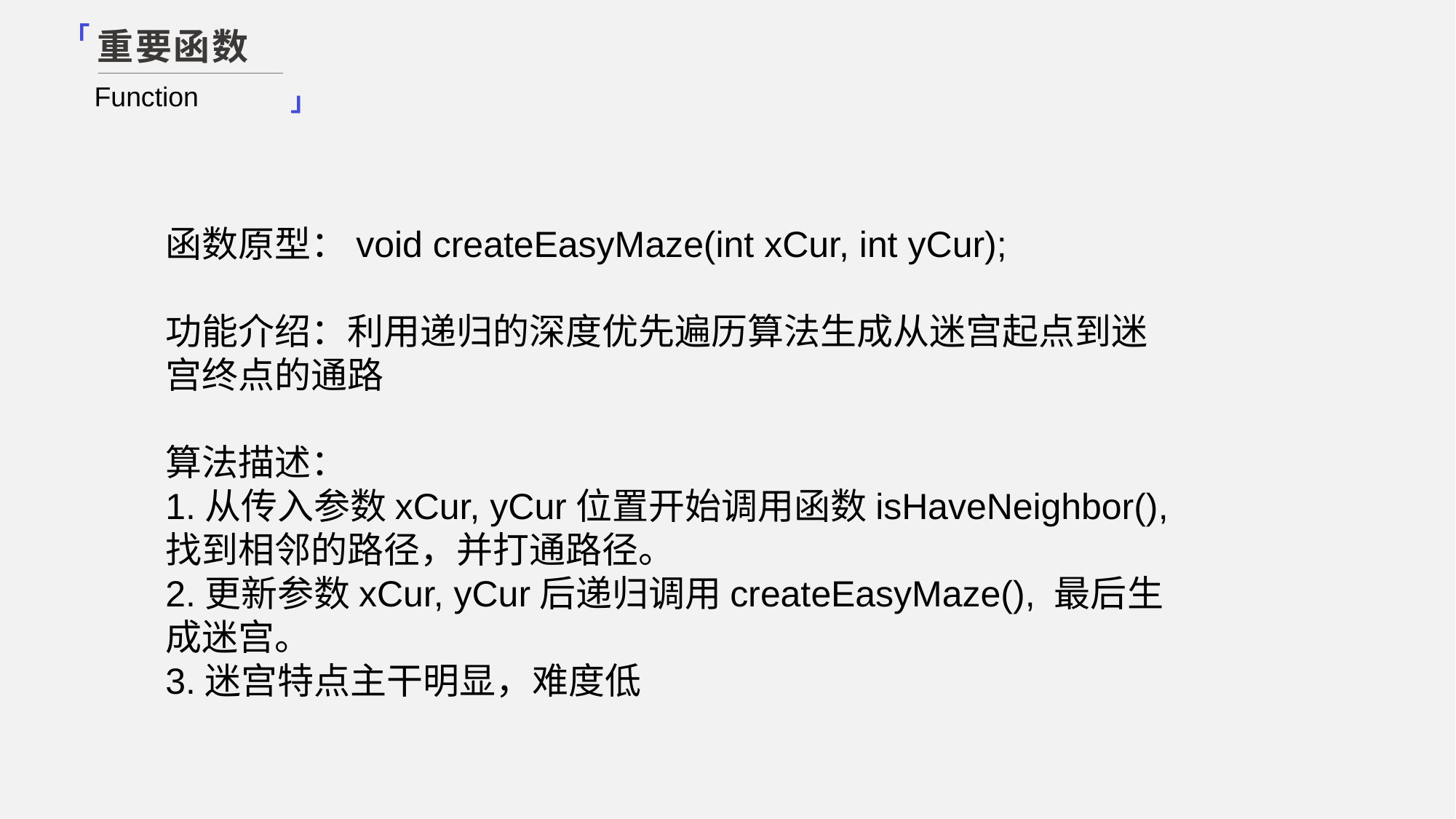

「
重要函数
Function
」
函数原型：void createEasyMaze(int xCur, int yCur);

功能介绍：利用递归的深度优先遍历算法生成从迷宫起点到迷宫终点的通路

算法描述：
1.从传入参数xCur, yCur位置开始调用函数isHaveNeighbor(),
找到相邻的路径，并打通路径。
2.更新参数xCur, yCur后递归调用createEasyMaze(), 最后生成迷宫。
3.迷宫特点主干明显，难度低